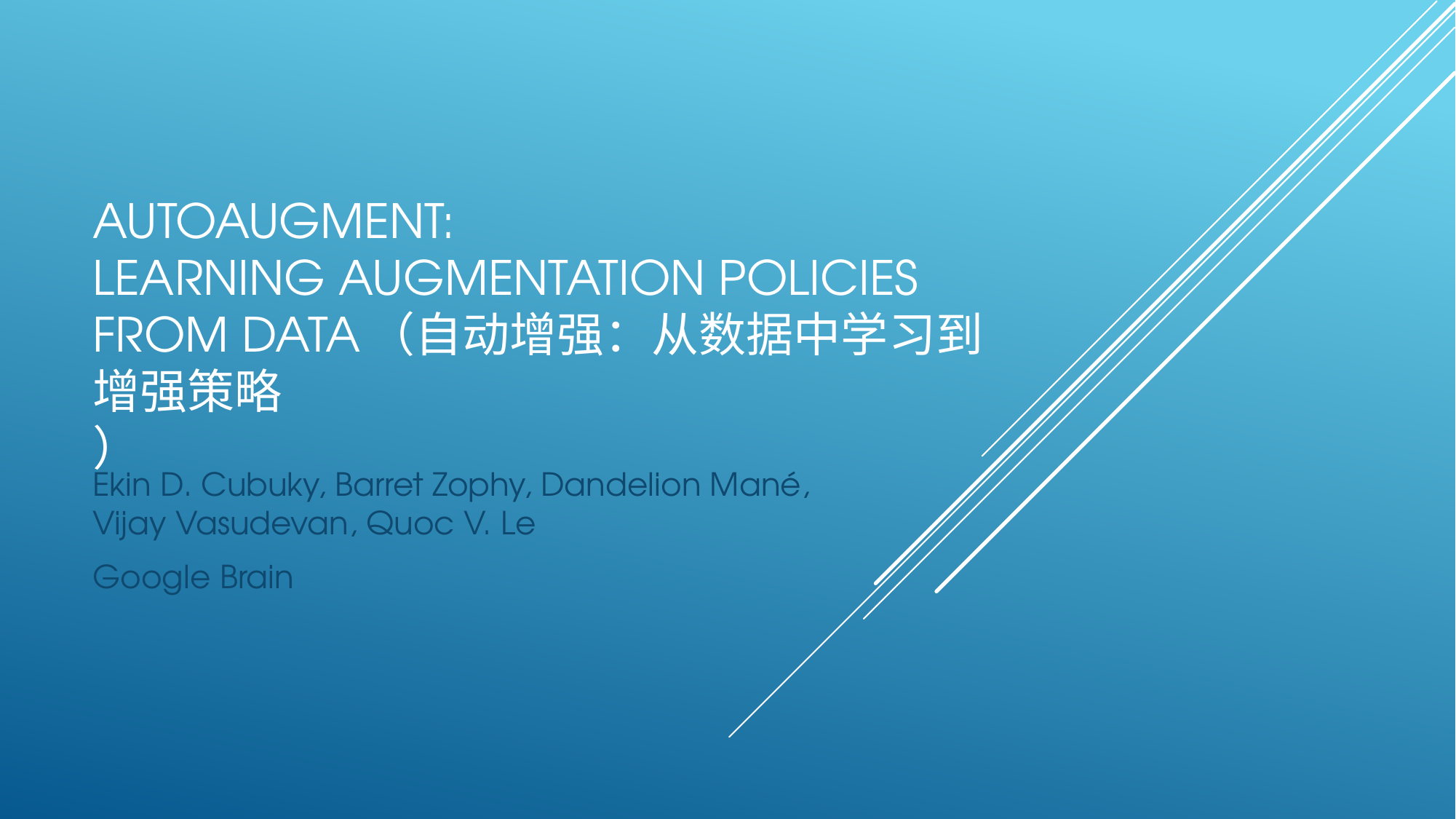

# AutoAugment: Learning Augmentation Policies from Data（自动增强：从数据中学习到增强策略 ）
Ekin D. Cubuky, Barret Zophy, Dandelion Mané, Vijay Vasudevan, Quoc V. Le
Google Brain